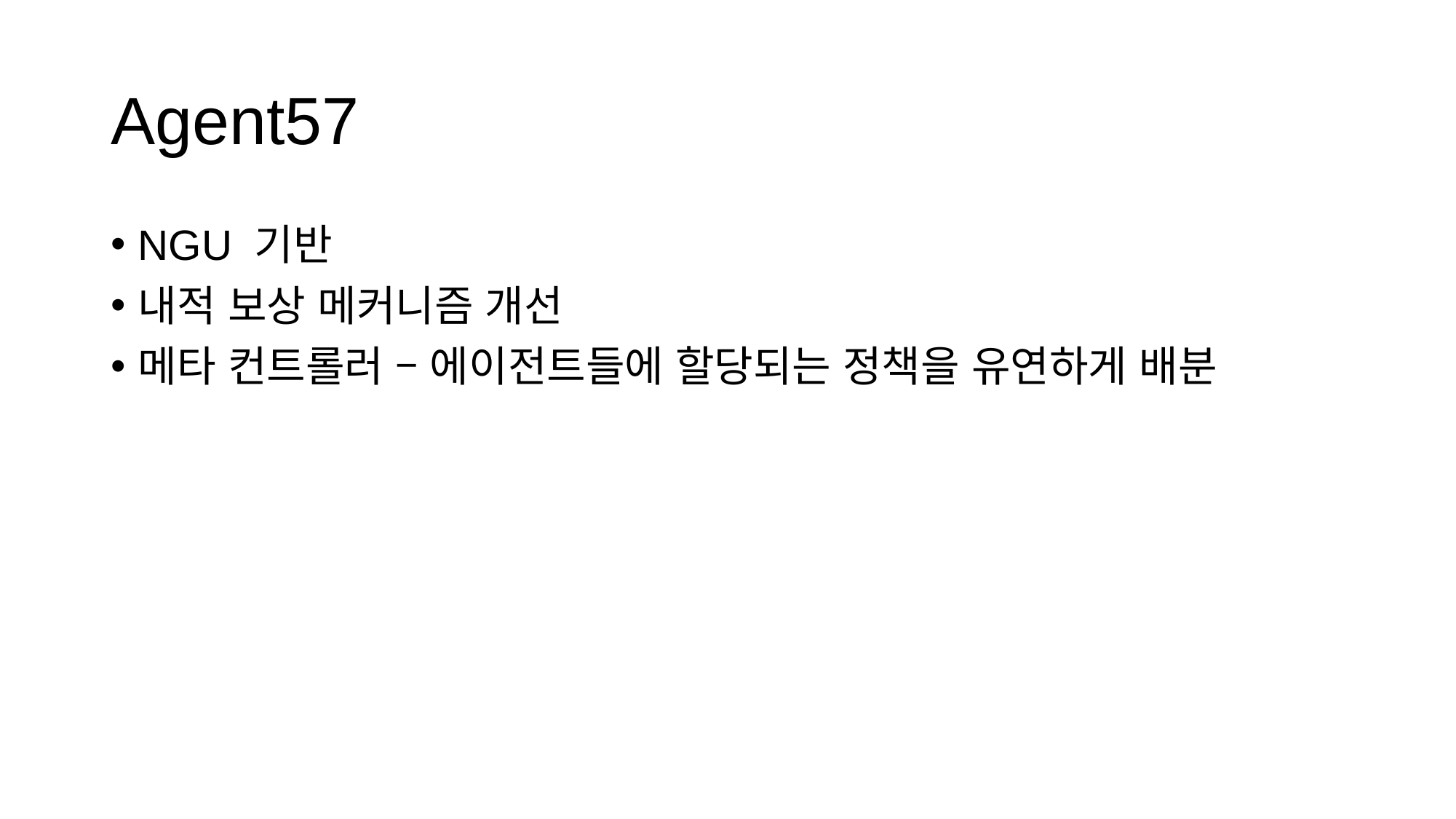

# Agent57
NGU 기반
내적 보상 메커니즘 개선
메타 컨트롤러 – 에이전트들에 할당되는 정책을 유연하게 배분